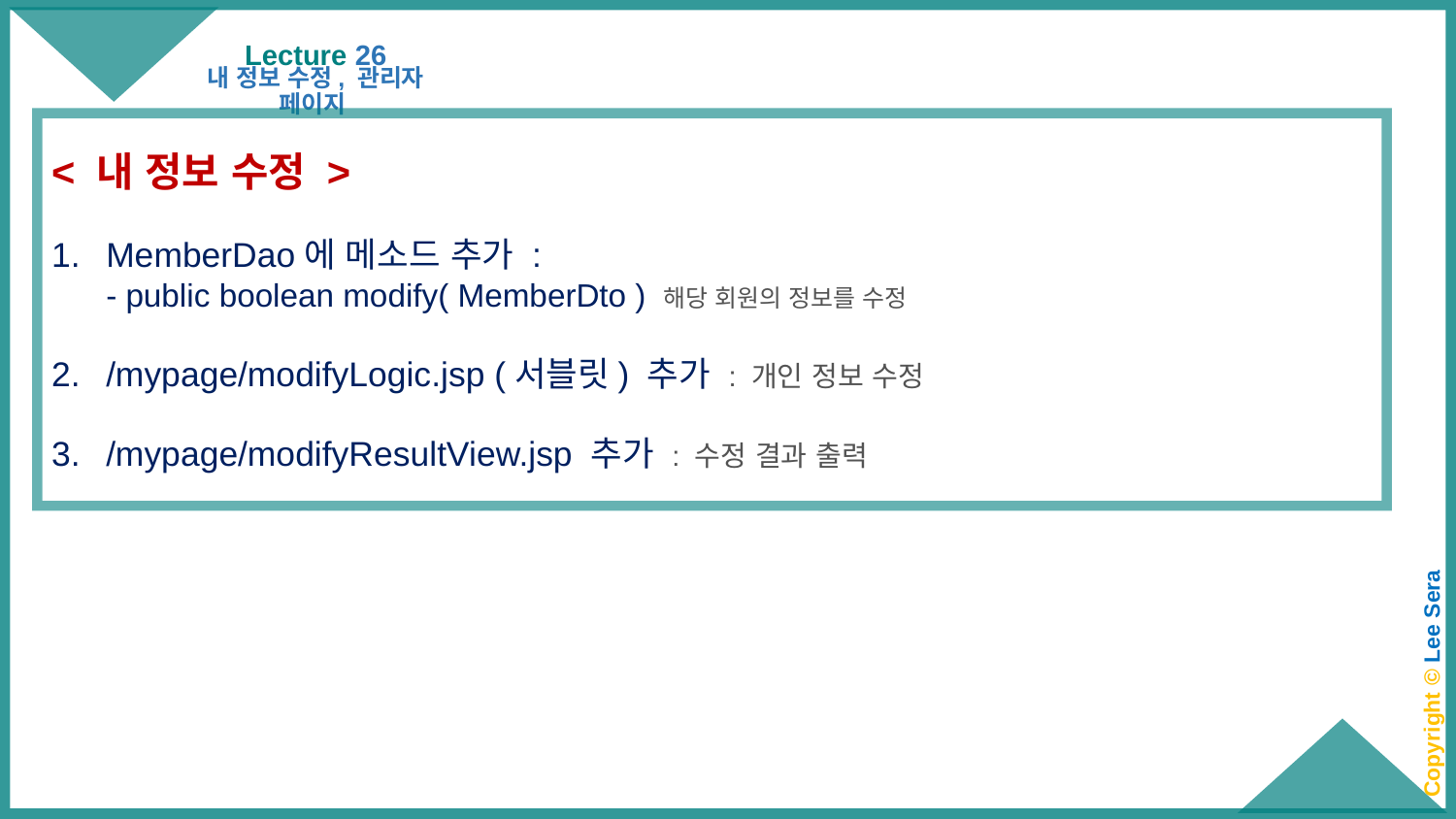

# Lecture 26
내 정보 수정, 관리자 페이지
< 내 정보 수정 >

MemberDao에 메소드 추가 :
- public boolean modify( MemberDto ) 해당 회원의 정보를 수정

/mypage/modifyLogic.jsp (서블릿) 추가 : 개인 정보 수정

/mypage/modifyResultView.jsp 추가 : 수정 결과 출력
Copyright © Lee Sera